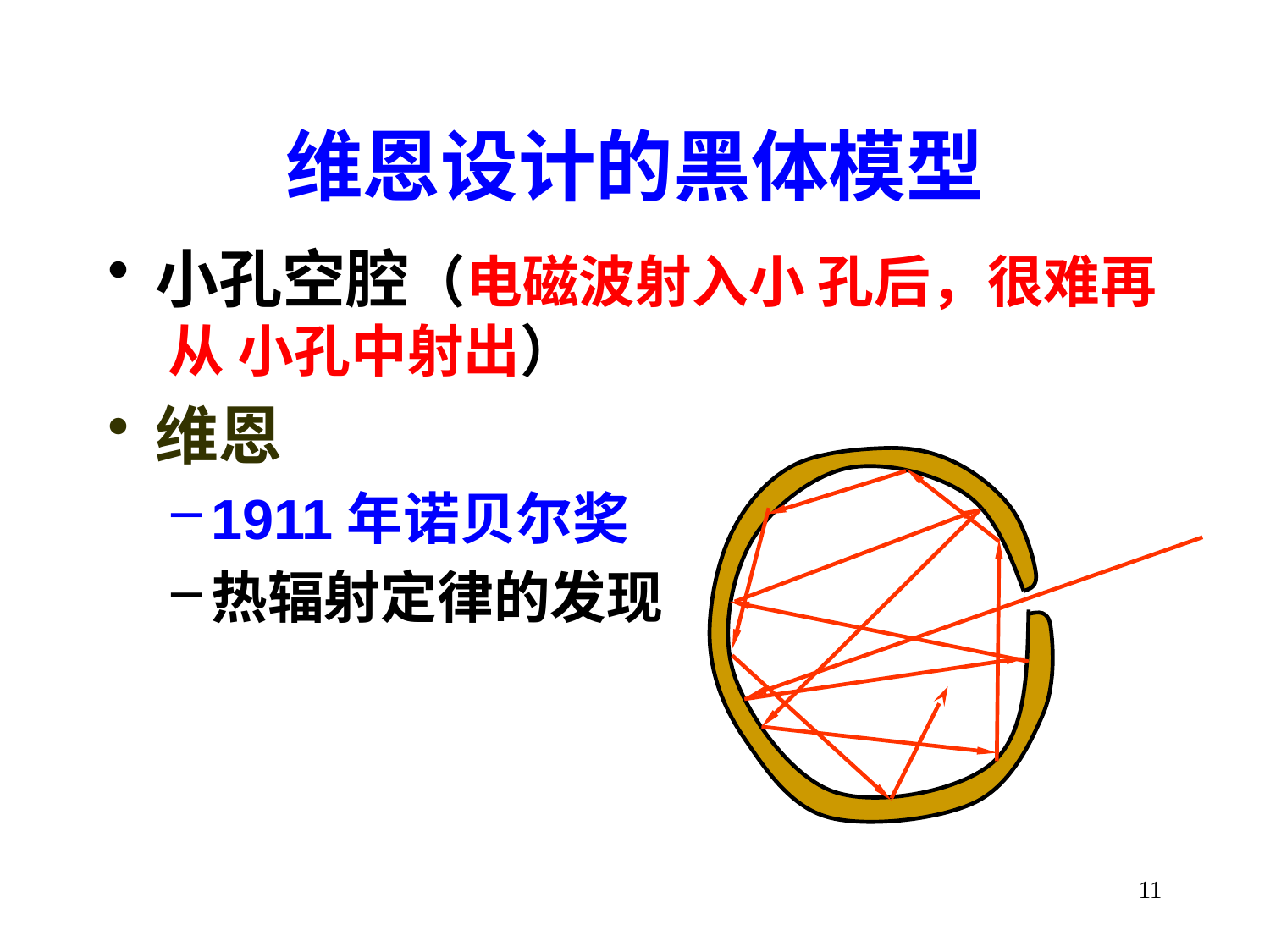

# 维恩设计的黑体模型
小孔空腔（电磁波射入小 孔后，很难再  从 小孔中射出）
维恩
1911年诺贝尔奖
热辐射定律的发现

11